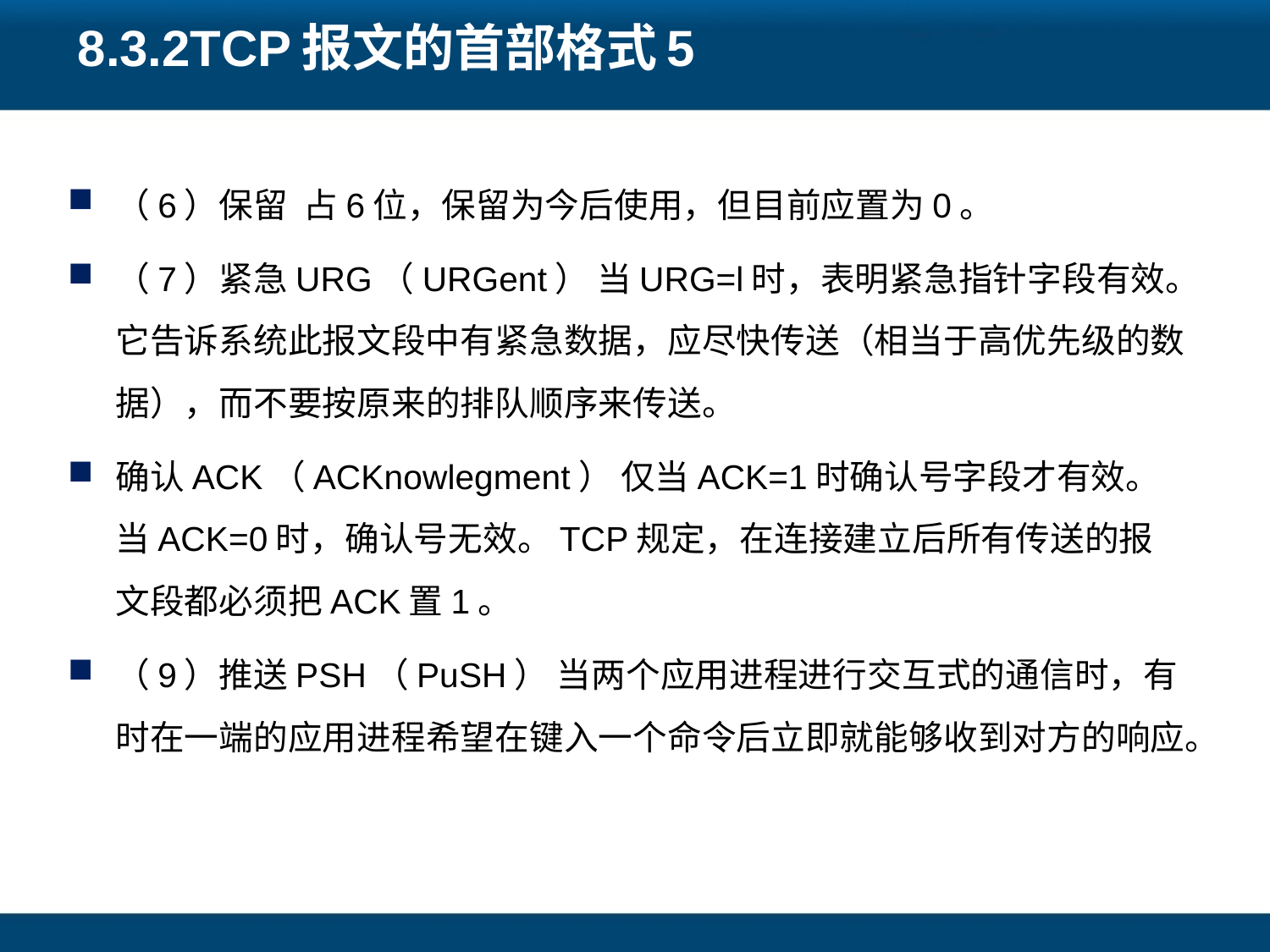

# 8.3.2TCP报文的首部格式5
（6）保留  占6位，保留为今后使用，但目前应置为0。
（7）紧急URG（URGent） 当URG=l时，表明紧急指针字段有效。它告诉系统此报文段中有紧急数据，应尽快传送（相当于高优先级的数据），而不要按原来的排队顺序来传送。
确认ACK（ACKnowlegment） 仅当ACK=1时确认号字段才有效。当ACK=0时，确认号无效。TCP规定，在连接建立后所有传送的报文段都必须把ACK置1。
（9）推送PSH（PuSH） 当两个应用进程进行交互式的通信时，有时在一端的应用进程希望在键入一个命令后立即就能够收到对方的响应。